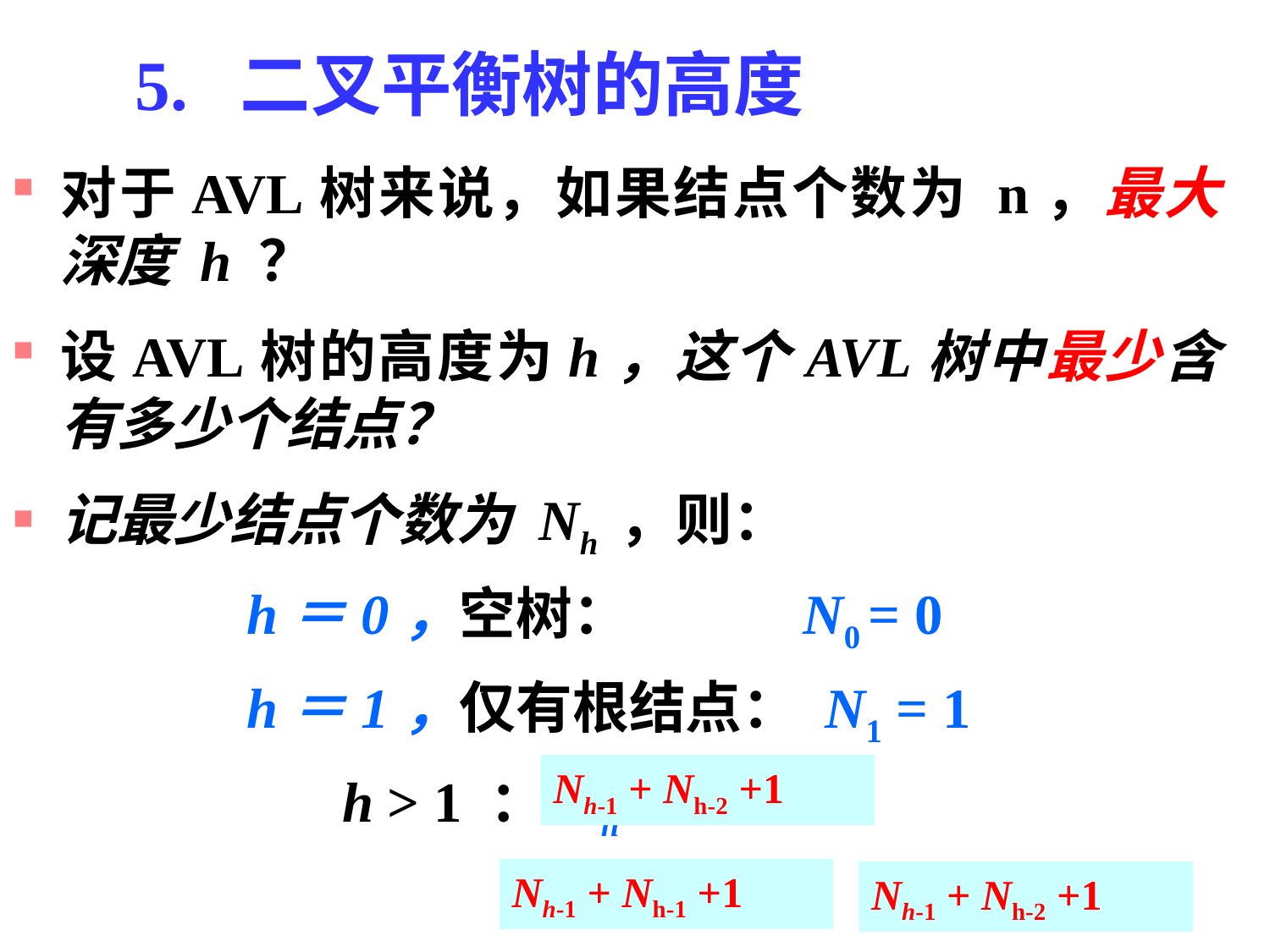

5.  二叉平衡树的高度
对于AVL树来说，如果结点个数为 n，最大深度 h ？
设AVL树的高度为h，这个AVL树中最少含有多少个结点？
记最少结点个数为 Nh ，则：
            h＝0，空树：	   N0 = 0
            h＝1，仅有根结点： N1 = 1
		       h > 1 ：Nh = ？

Nh-1 + Nh-2 +1
Nh-1 + Nh-1 +1
Nh-1 + Nh-2 +1